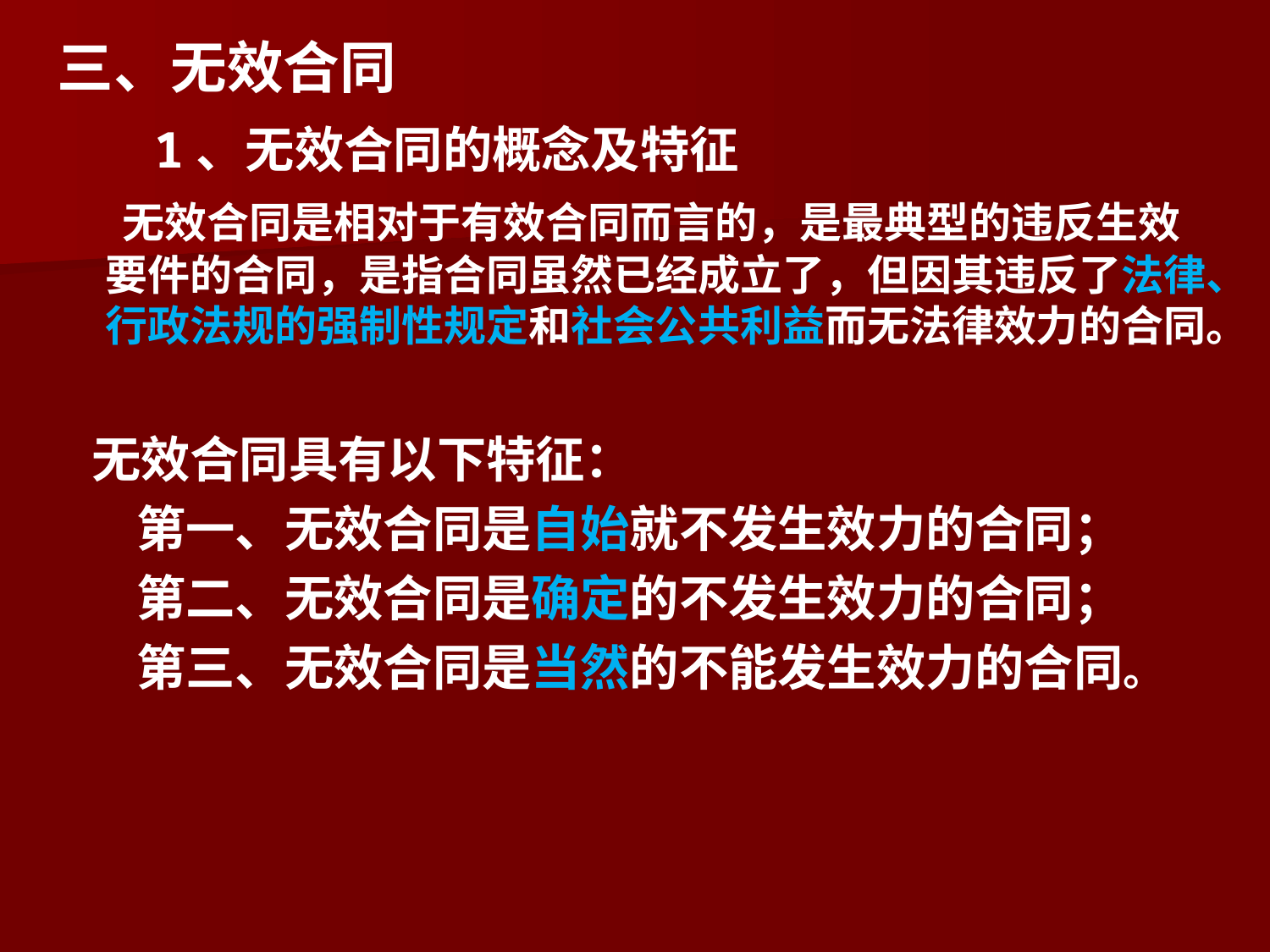

三、无效合同
   1、无效合同的概念及特征
     无效合同是相对于有效合同而言的，是最典型的违反生效要件的合同，是指合同虽然已经成立了，但因其违反了法律、行政法规的强制性规定和社会公共利益而无法律效力的合同。

  无效合同具有以下特征：
      第一、无效合同是自始就不发生效力的合同；
      第二、无效合同是确定的不发生效力的合同；
      第三、无效合同是当然的不能发生效力的合同。
14